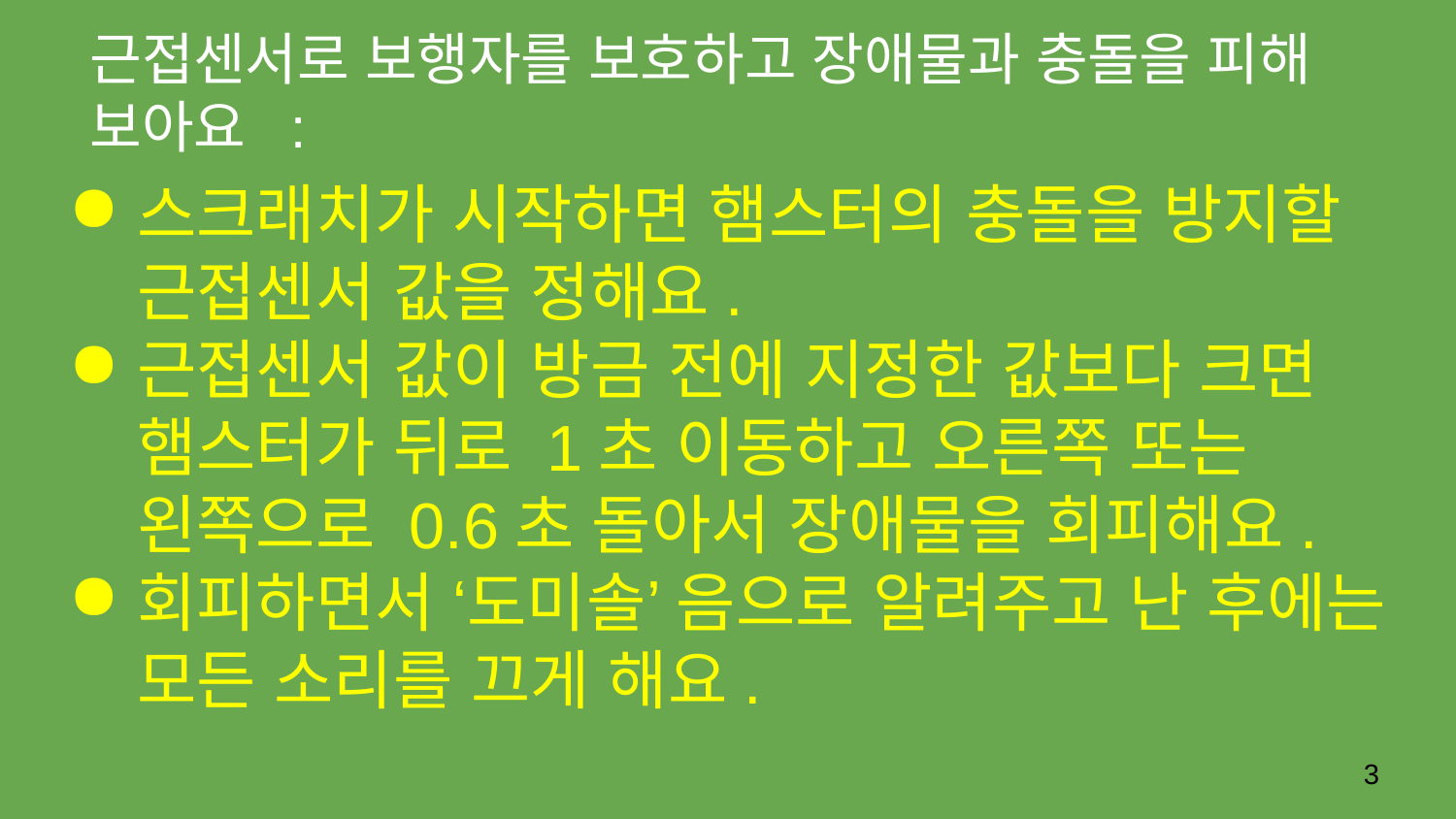

# 근접센서로 보행자를 보호하고 장애물과 충돌을 피해 보아요  :
스크래치가 시작하면 햄스터의 충돌을 방지할 근접센서 값을 정해요.
근접센서 값이 방금 전에 지정한 값보다 크면 햄스터가 뒤로 1초 이동하고 오른쪽 또는 왼쪽으로 0.6초 돌아서 장애물을 회피해요.
회피하면서 ‘도미솔’ 음으로 알려주고 난 후에는 모든 소리를 끄게 해요.
3